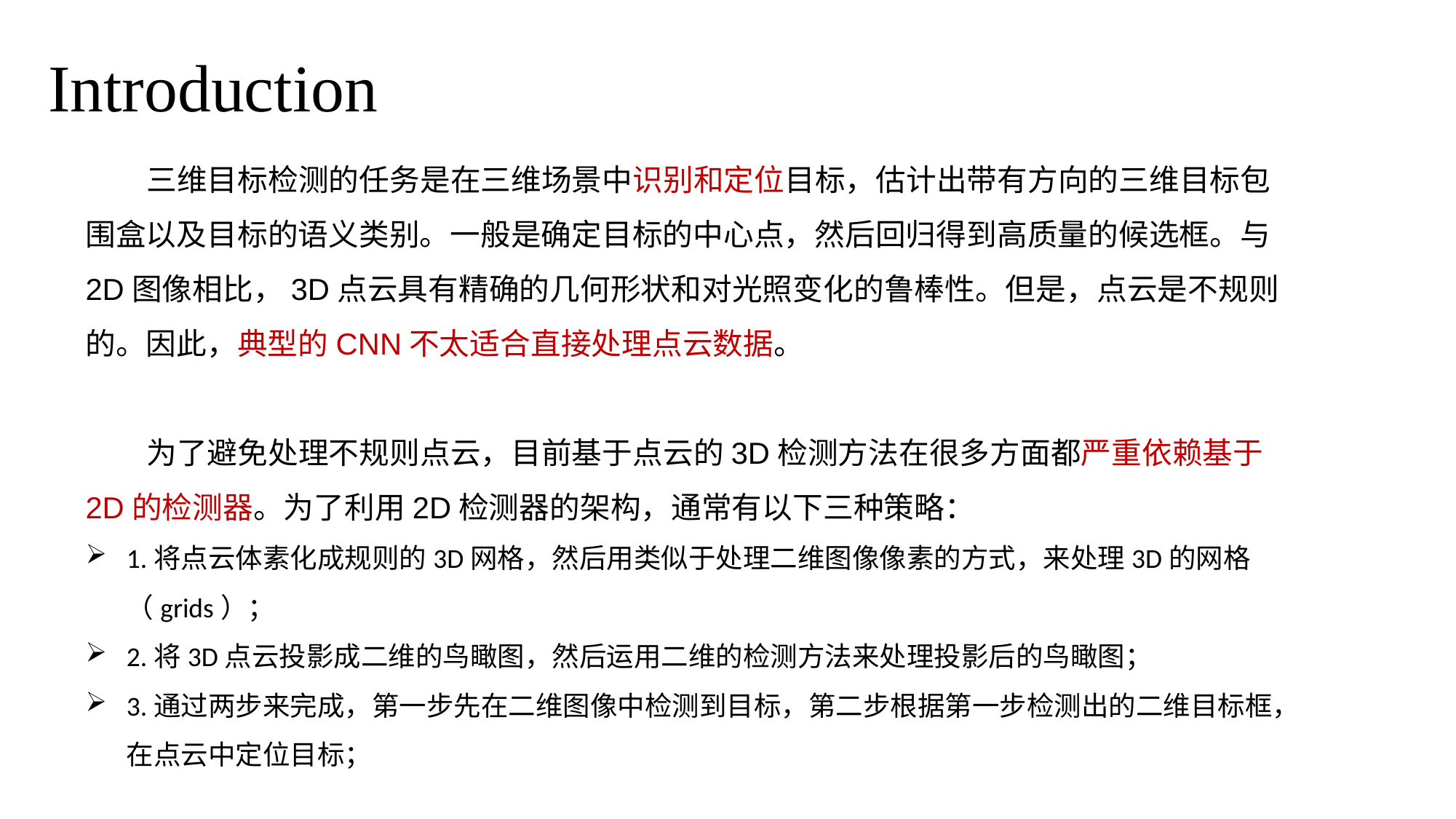

Introduction
        三维目标检测的任务是在三维场景中识别和定位目标，估计出带有方向的三维目标包围盒以及目标的语义类别。一般是确定目标的中心点，然后回归得到高质量的候选框。与2D图像相比，3D点云具有精确的几何形状和对光照变化的鲁棒性。但是，点云是不规则的。因此，典型的CNN不太适合直接处理点云数据。

        为了避免处理不规则点云，目前基于点云的3D检测方法在很多方面都严重依赖基于2D的检测器。为了利用2D检测器的架构，通常有以下三种策略：
1.将点云体素化成规则的3D网格，然后用类似于处理二维图像像素的方式，来处理3D的网格（grids）；
2.将3D点云投影成二维的鸟瞰图，然后运用二维的检测方法来处理投影后的鸟瞰图；
3.通过两步来完成，第一步先在二维图像中检测到目标，第二步根据第一步检测出的二维目标框，在点云中定位目标；